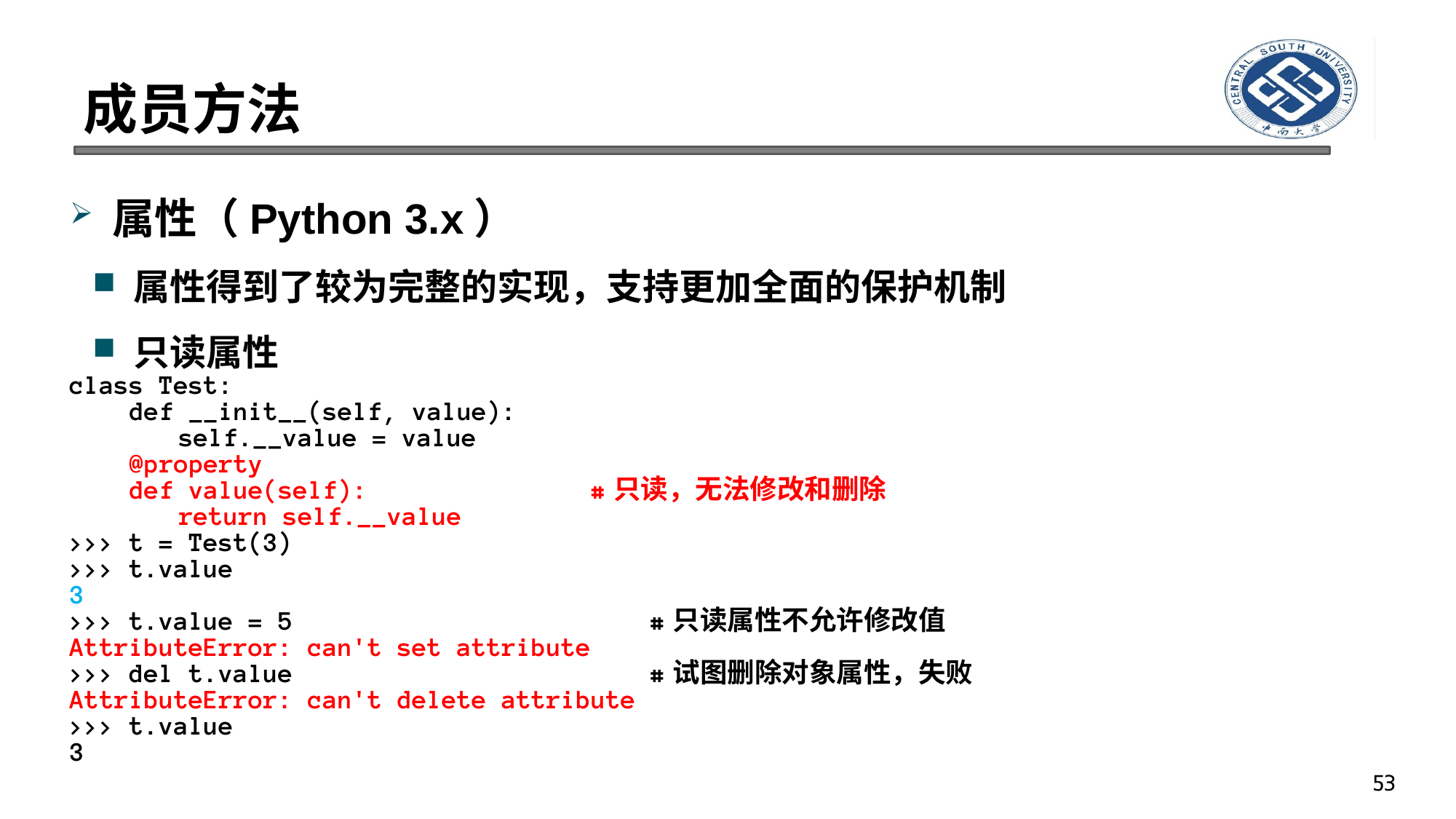

# 成员方法
属性（Python 3.x）
属性得到了较为完整的实现，支持更加全面的保护机制
只读属性
class Test:
	    def __init__(self, value):
		self.__value = value
	    @property
	    def value(self):               #只读，无法修改和删除
		return self.__value
>>> t = Test(3)
>>> t.value
3
>>> t.value = 5                        #只读属性不允许修改值
AttributeError: can't set attribute
>>> del t.value                        #试图删除对象属性，失败
AttributeError: can't delete attribute
>>> t.value
3

53